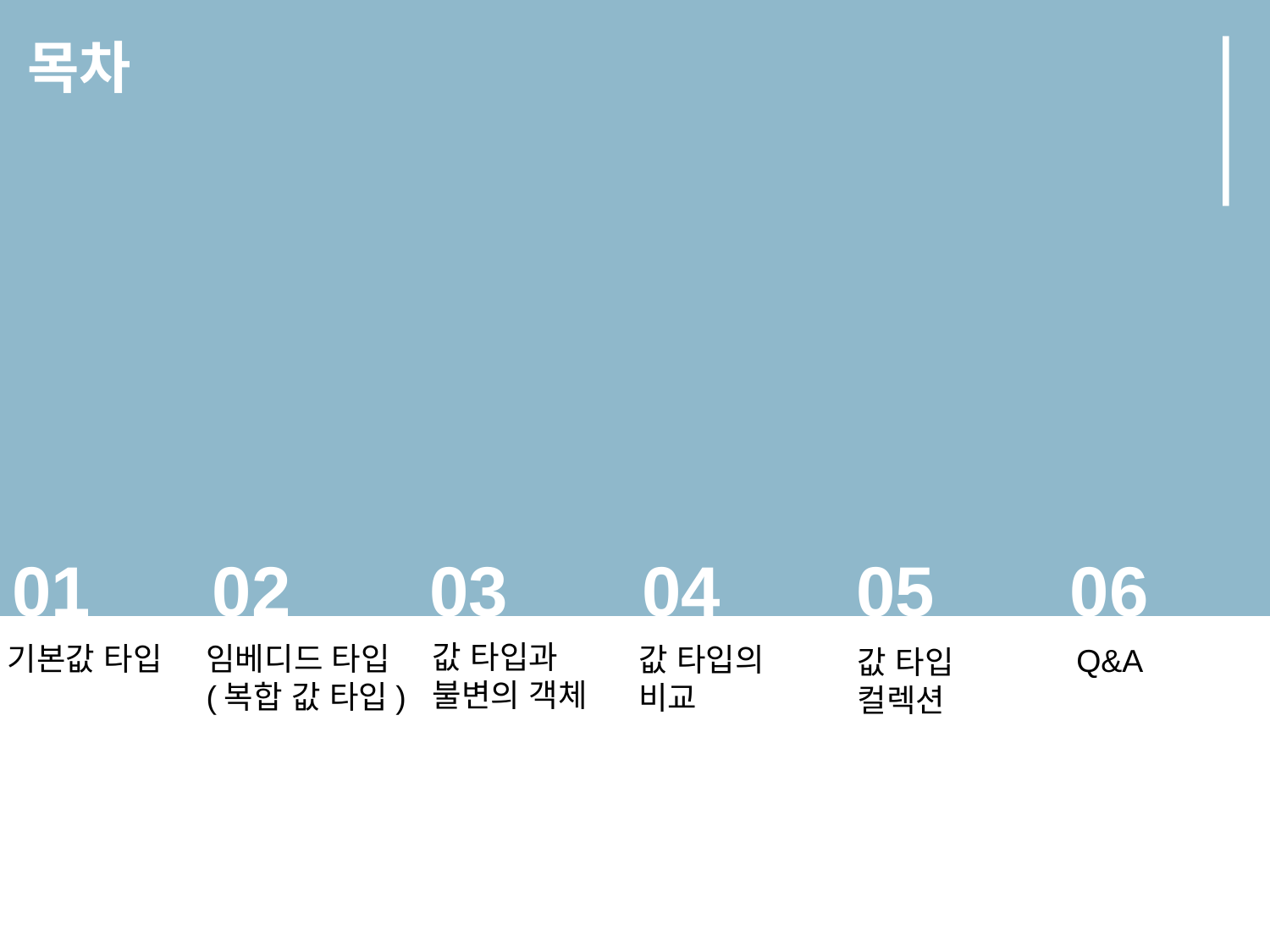

목차

01
03
05
06
02
04
값 타입과
불변의 객체
기본값 타입
임베디드 타입
(복합 값 타입)
값 타입의
비교
Q&A
값 타입
컬렉션